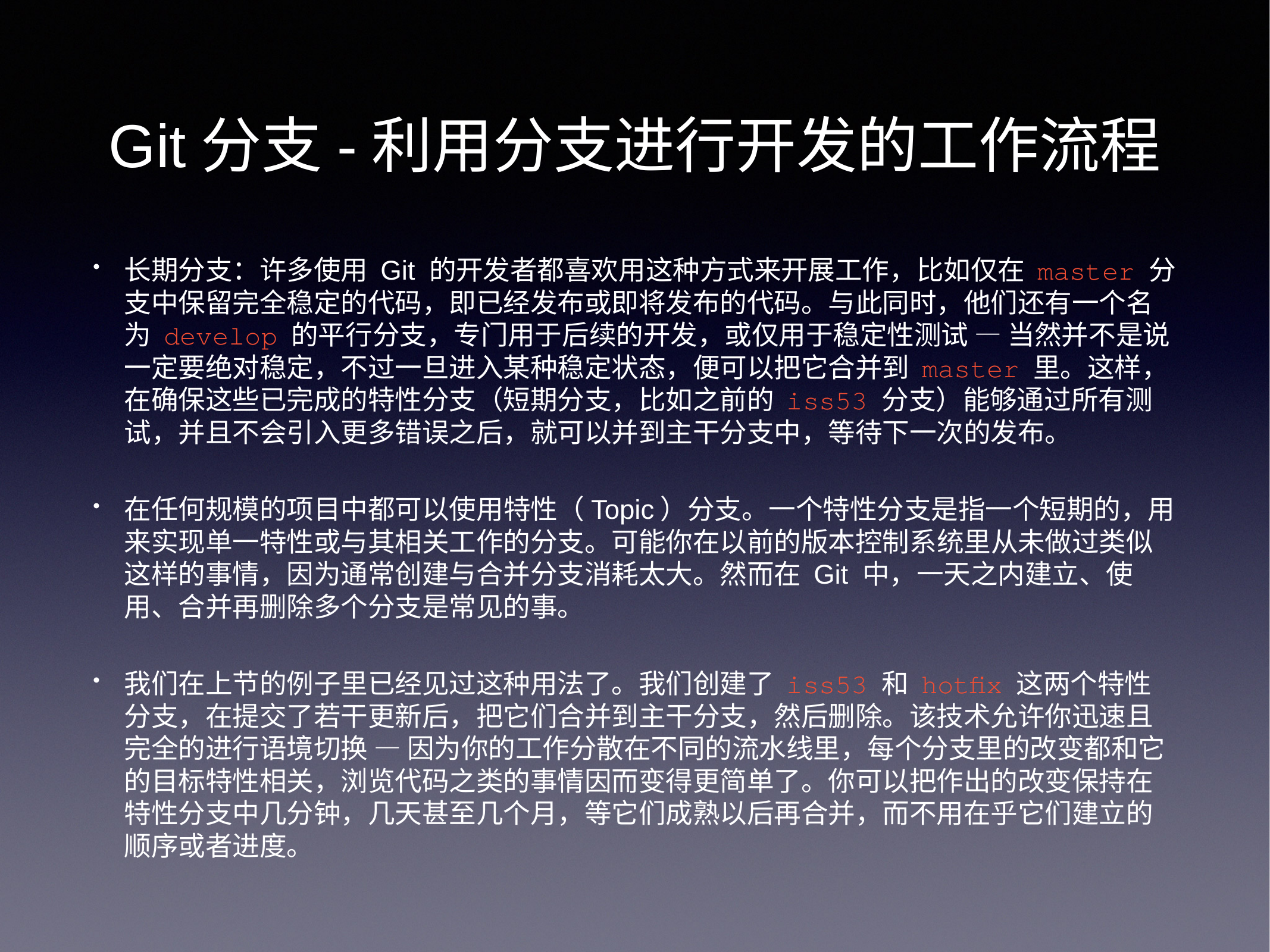

# Git分支-利用分支进行开发的工作流程
长期分支：许多使用 Git 的开发者都喜欢用这种方式来开展工作，比如仅在 master 分支中保留完全稳定的代码，即已经发布或即将发布的代码。与此同时，他们还有一个名为 develop 的平行分支，专门用于后续的开发，或仅用于稳定性测试 — 当然并不是说一定要绝对稳定，不过一旦进入某种稳定状态，便可以把它合并到 master 里。这样，在确保这些已完成的特性分支（短期分支，比如之前的 iss53 分支）能够通过所有测试，并且不会引入更多错误之后，就可以并到主干分支中，等待下一次的发布。
在任何规模的项目中都可以使用特性（Topic）分支。一个特性分支是指一个短期的，用来实现单一特性或与其相关工作的分支。可能你在以前的版本控制系统里从未做过类似这样的事情，因为通常创建与合并分支消耗太大。然而在 Git 中，一天之内建立、使用、合并再删除多个分支是常见的事。
我们在上节的例子里已经见过这种用法了。我们创建了 iss53 和 hotfix 这两个特性分支，在提交了若干更新后，把它们合并到主干分支，然后删除。该技术允许你迅速且完全的进行语境切换 — 因为你的工作分散在不同的流水线里，每个分支里的改变都和它的目标特性相关，浏览代码之类的事情因而变得更简单了。你可以把作出的改变保持在特性分支中几分钟，几天甚至几个月，等它们成熟以后再合并，而不用在乎它们建立的顺序或者进度。